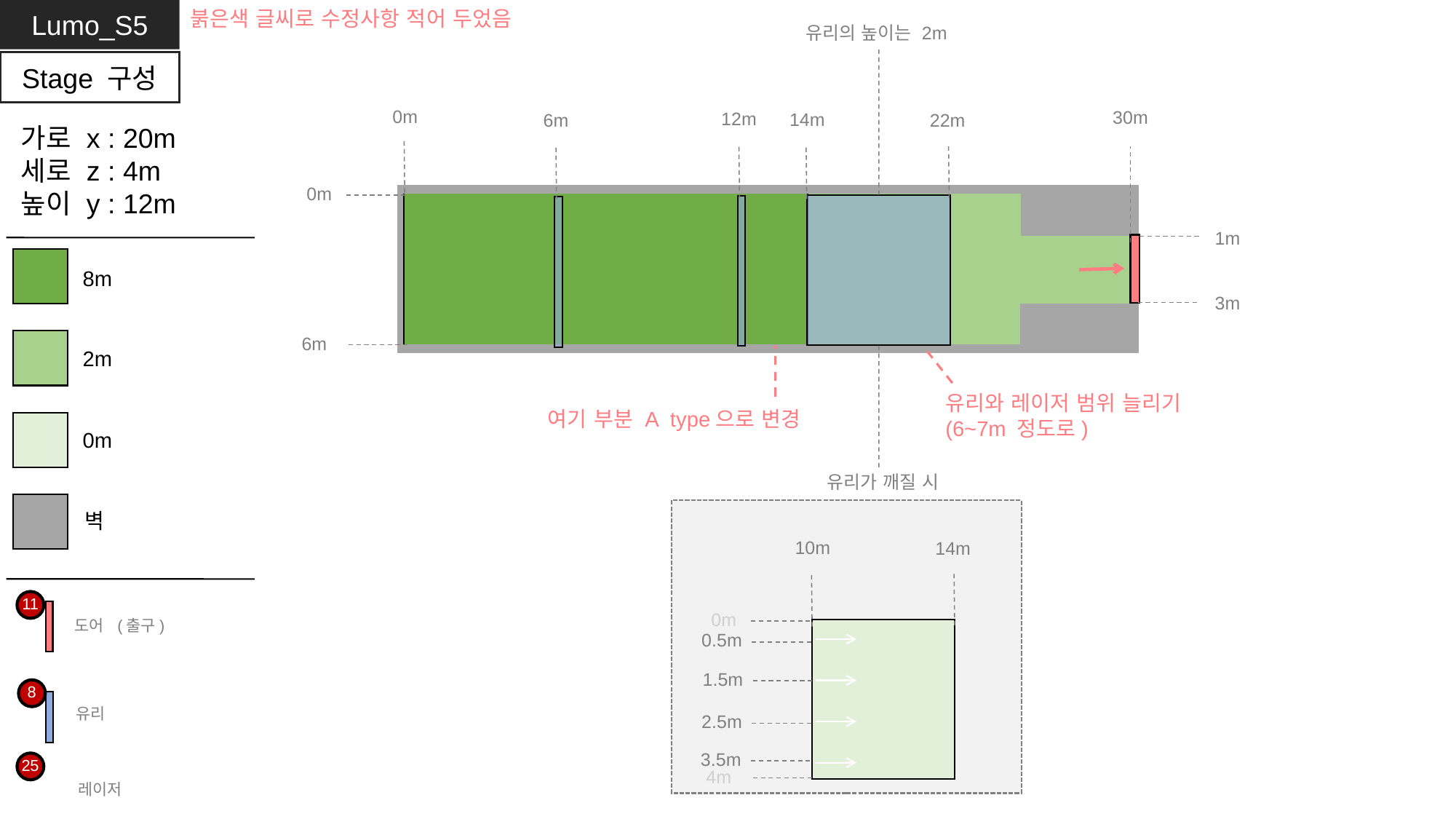

붉은색 글씨로 수정사항 적어 두었음
Lumo_S5
유리의 높이는 2m
Stage 구성
0m
30m
12m
14m
6m
22m
가로 x : 20m
세로 z : 4m
높이 y : 12m

8m

2m

0m

벽
0m

1m

3m

6m

유리와 레이저 범위 늘리기
(6~7m 정도로)
여기 부분 A  type으로 변경
유리가 깨질 시

10m
14m

11

0m
도어  (출구)
0.5m
1.5m
8

유리
2.5m
3.5m
25

레이저
4m